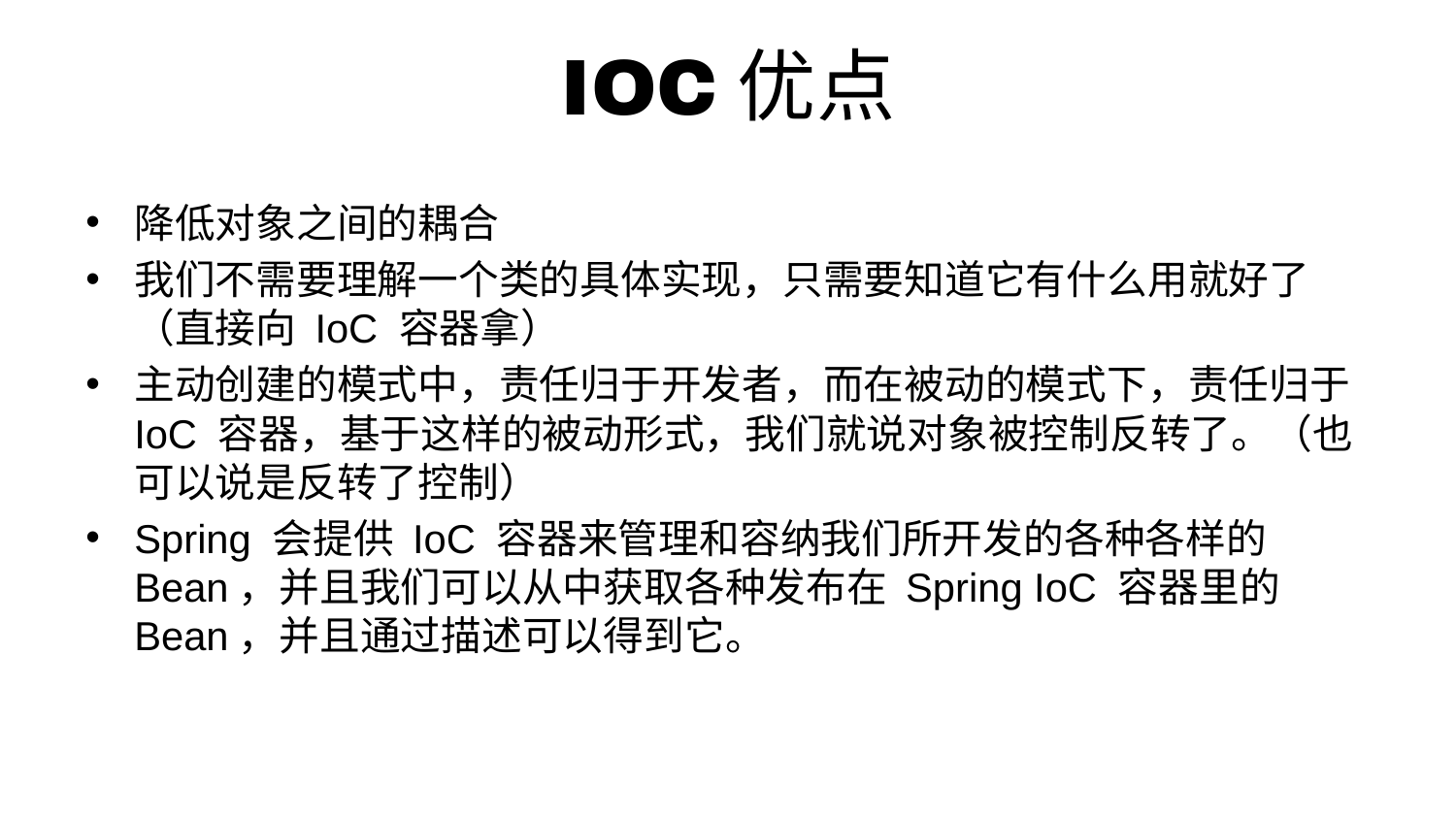

# IOC优点
降低对象之间的耦合
我们不需要理解一个类的具体实现，只需要知道它有什么用就好了（直接向 IoC 容器拿）
主动创建的模式中，责任归于开发者，而在被动的模式下，责任归于 IoC 容器，基于这样的被动形式，我们就说对象被控制反转了。（也可以说是反转了控制）
Spring 会提供 IoC 容器来管理和容纳我们所开发的各种各样的 Bean，并且我们可以从中获取各种发布在 Spring IoC 容器里的 Bean，并且通过描述可以得到它。